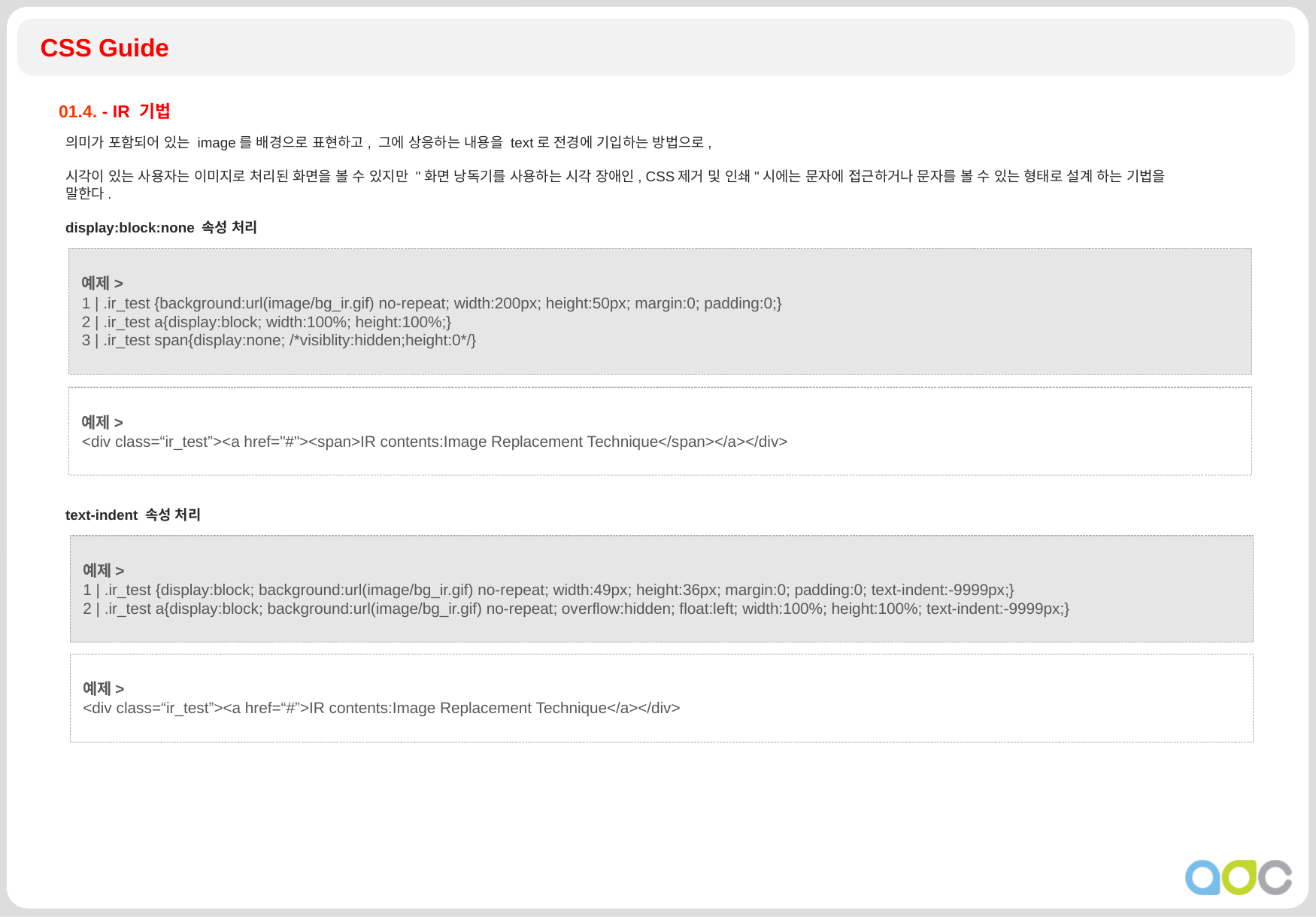

CSS Guide
01.4. - IR 기법
의미가 포함되어 있는 image를 배경으로 표현하고, 그에 상응하는 내용을 text로 전경에 기입하는 방법으로,

시각이 있는 사용자는 이미지로 처리된 화면을 볼 수 있지만 "화면 낭독기를 사용하는 시각 장애인, CSS제거 및 인쇄"시에는 문자에 접근하거나 문자를 볼 수 있는 형태로 설계 하는 기법을 말한다.

display:block:none 속성 처리

text-indent 속성 처리

예제>
1 | .ir_test {background:url(image/bg_ir.gif) no-repeat; width:200px; height:50px; margin:0; padding:0;}
2 | .ir_test a{display:block; width:100%; height:100%;}
3 | .ir_test span{display:none; /*visiblity:hidden;height:0*/}

예제>
<div class=“ir_test”><a href="#"><span>IR contents:Image Replacement Technique</span></a></div>

예제>
1 | .ir_test {display:block; background:url(image/bg_ir.gif) no-repeat; width:49px; height:36px; margin:0; padding:0; text-indent:-9999px;}
2 | .ir_test a{display:block; background:url(image/bg_ir.gif) no-repeat; overflow:hidden; float:left; width:100%; height:100%; text-indent:-9999px;}

예제>
<div class=“ir_test”><a href=“#”>IR contents:Image Replacement Technique</a></div>